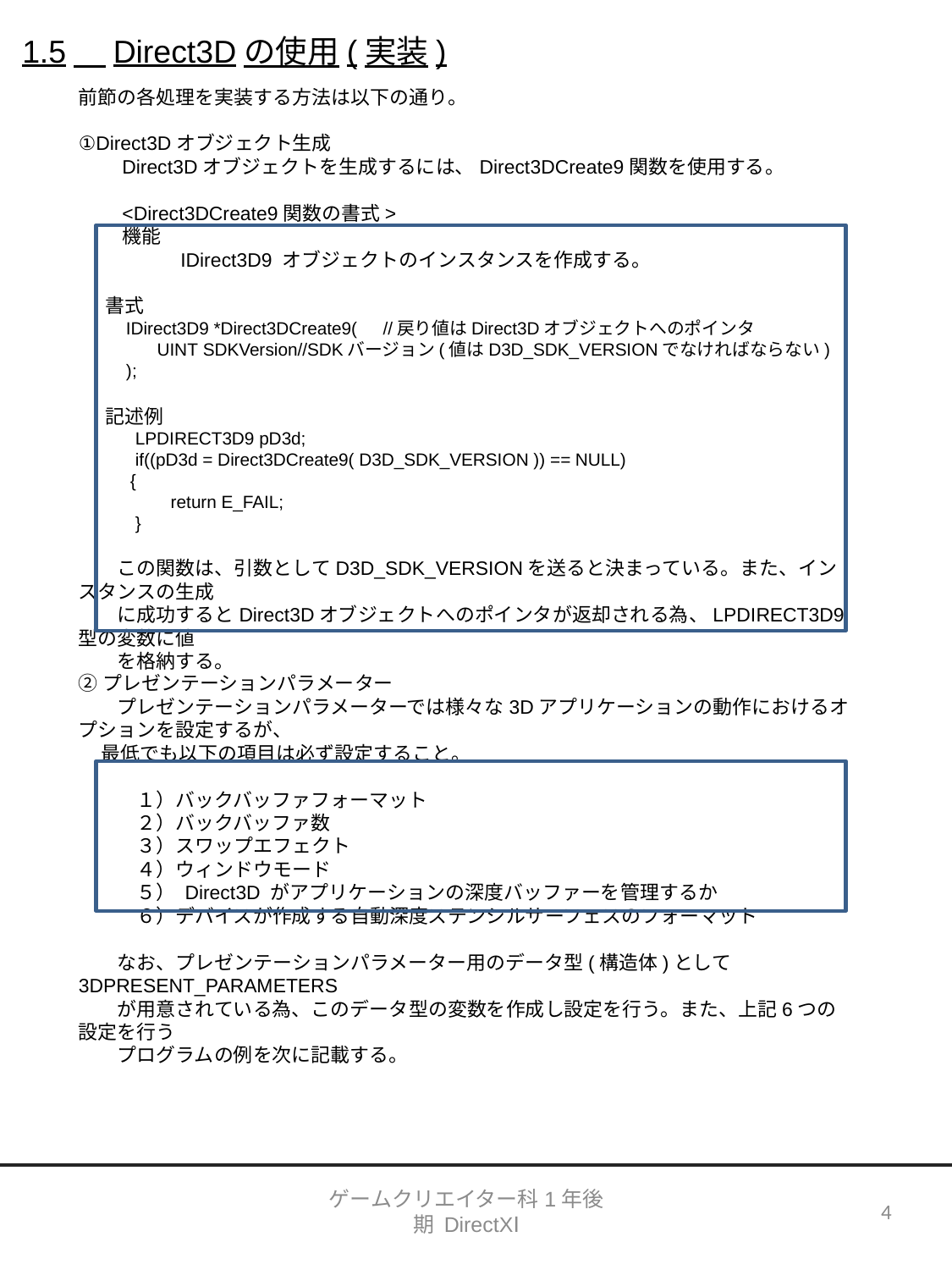

1.5　Direct3Dの使用(実装)
前節の各処理を実装する方法は以下の通り。
①Direct3Dオブジェクト生成
　　Direct3Dオブジェクトを生成するには、Direct3DCreate9関数を使用する。

　　<Direct3DCreate9関数の書式>
　　 機能
　　　　　IDirect3D9 オブジェクトのインスタンスを作成する。

     書式
　　  IDirect3D9 *Direct3DCreate9(　//戻り値はDirect3Dオブジェクトへのポインタ
　　　 　UINT SDKVersion//SDKバージョン(値はD3D_SDK_VERSIONでなければならない)
　　  );

     記述例
　　　LPDIRECT3D9 pD3d;
　　　if((pD3d = Direct3DCreate9( D3D_SDK_VERSION )) == NULL)
  　　{
　　　　　return E_FAIL;
　　　}

　　この関数は、引数としてD3D_SDK_VERSIONを送ると決まっている。また、インスタンスの生成
　　に成功するとDirect3Dオブジェクトへのポインタが返却される為、LPDIRECT3D9型の変数に値
　　を格納する。

②プレゼンテーションパラメーター
　　プレゼンテーションパラメーターでは様々な3Dアプリケーションの動作におけるオプションを設定するが、
    最低でも以下の項目は必ず設定すること。

　　　１）バックバッファフォーマット
　　　２）バックバッファ数
　　　３）スワップエフェクト
　　　４）ウィンドウモード
　　　５） Direct3D がアプリケーションの深度バッファーを管理するか
　　　６）デバイスが作成する自動深度ステンシルサーフェスのフォーマット

　　なお、プレゼンテーションパラメーター用のデータ型(構造体)として3DPRESENT_PARAMETERS
　　が用意されている為、このデータ型の変数を作成し設定を行う。また、上記6つの設定を行う
　　プログラムの例を次に記載する。

ゲームクリエイター科1年後期 DirectXⅠ
4